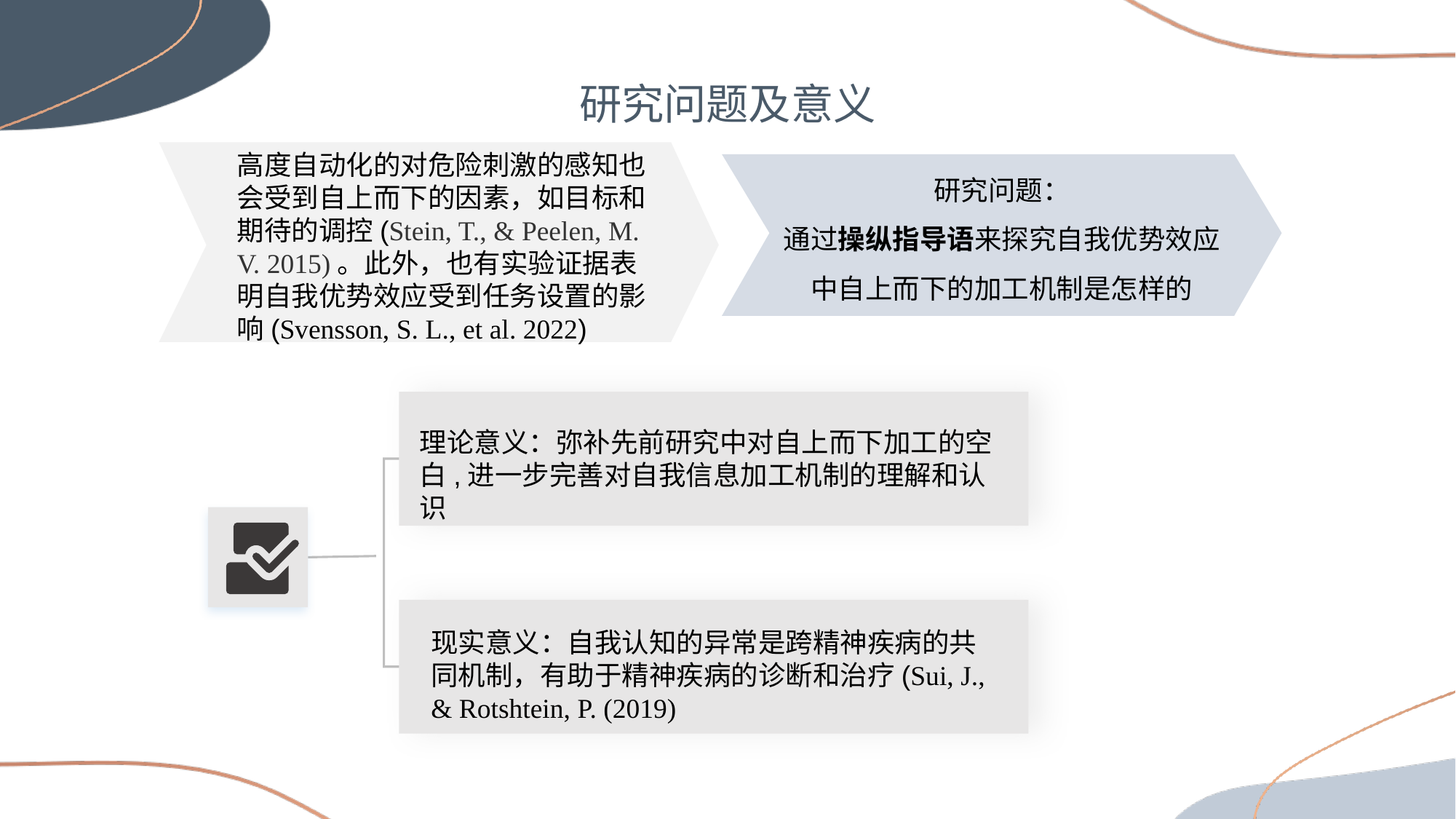

研究问题及意义

研究问题：
通过操纵指导语来探究自我优势效应中自上而下的加工机制是怎样的
高度自动化的对危险刺激的感知也会受到自上而下的因素，如目标和期待的调控(Stein, T., & Peelen, M. V. 2015)。此外，也有实验证据表明自我优势效应受到任务设置的影响(Svensson, S. L., et al. 2022)

理论意义：弥补先前研究中对自上而下加工的空白,进一步完善对自我信息加工机制的理解和认识

现实意义：自我认知的异常是跨精神疾病的共同机制，有助于精神疾病的诊断和治疗(Sui, J., & Rotshtein, P. (2019)